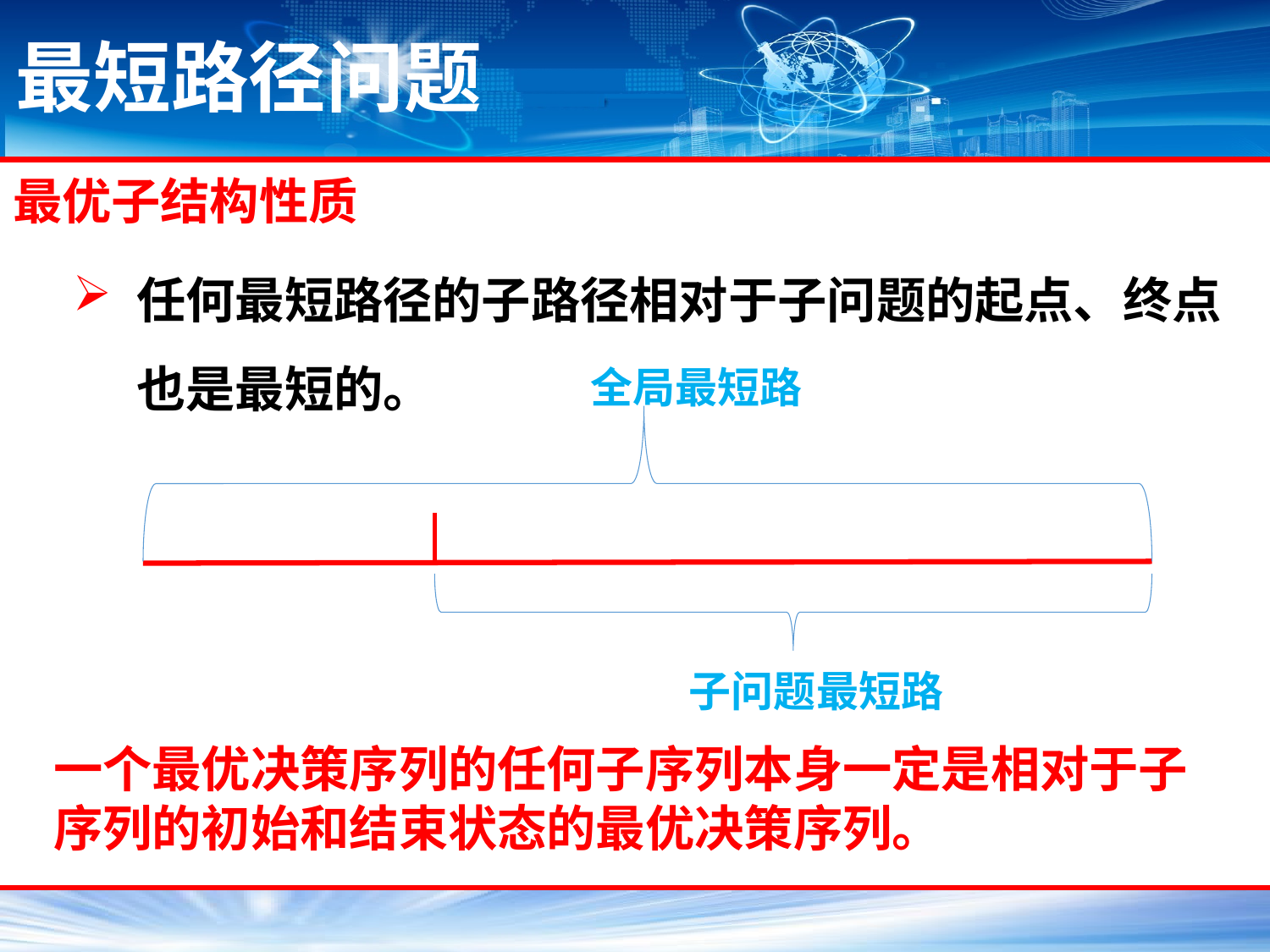

# 最短路径问题
最优子结构性质
任何最短路径的子路径相对于子问题的起点、终点也是最短的。

全局最短路
子问题最短路
一个最优决策序列的任何子序列本身一定是相对于子序列的初始和结束状态的最优决策序列。